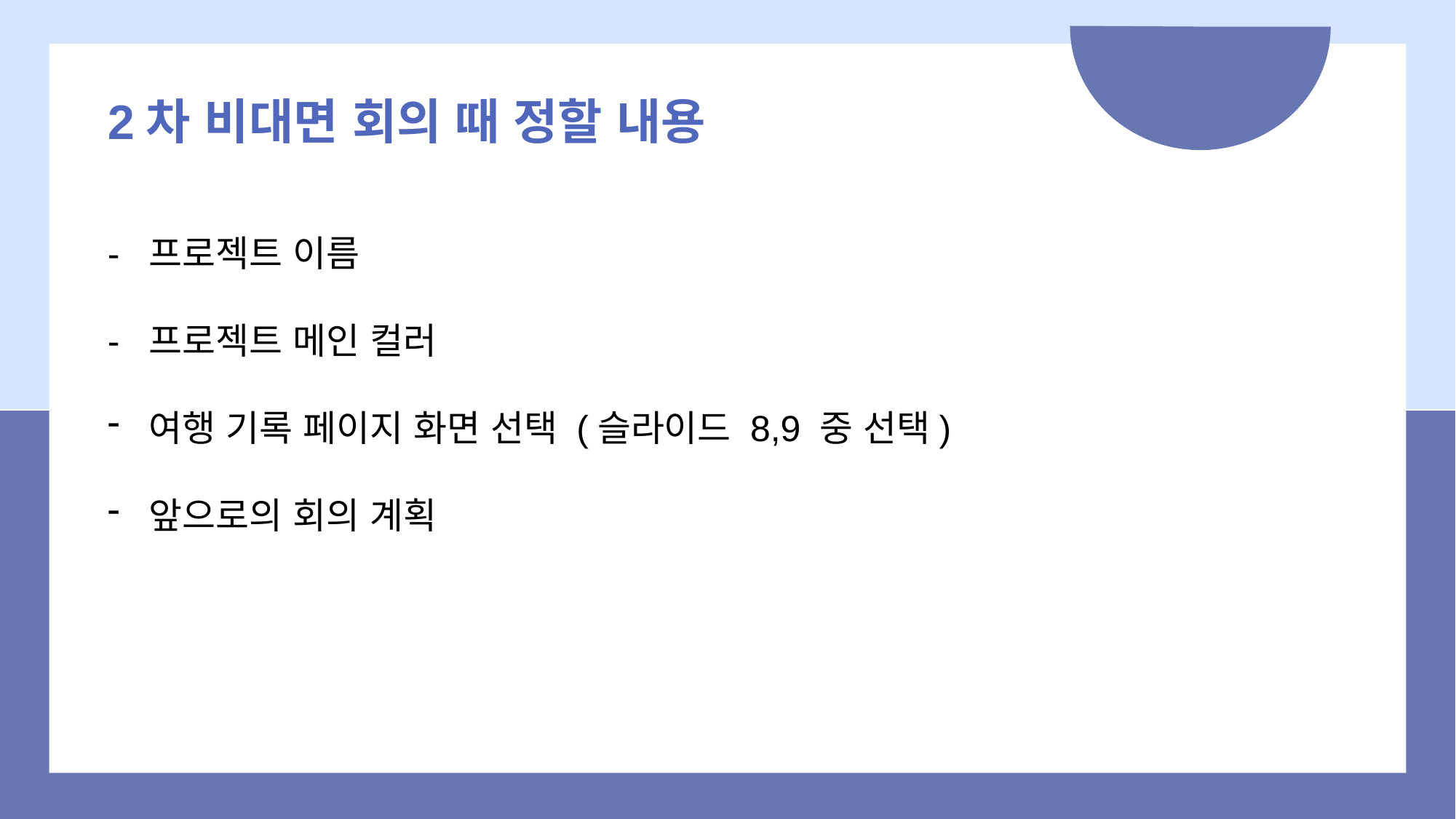

2차 비대면 회의 때 정할 내용
-  프로젝트 이름

-  프로젝트 메인 컬러

여행 기록 페이지 화면 선택 (슬라이드 8,9 중 선택)

앞으로의 회의 계획